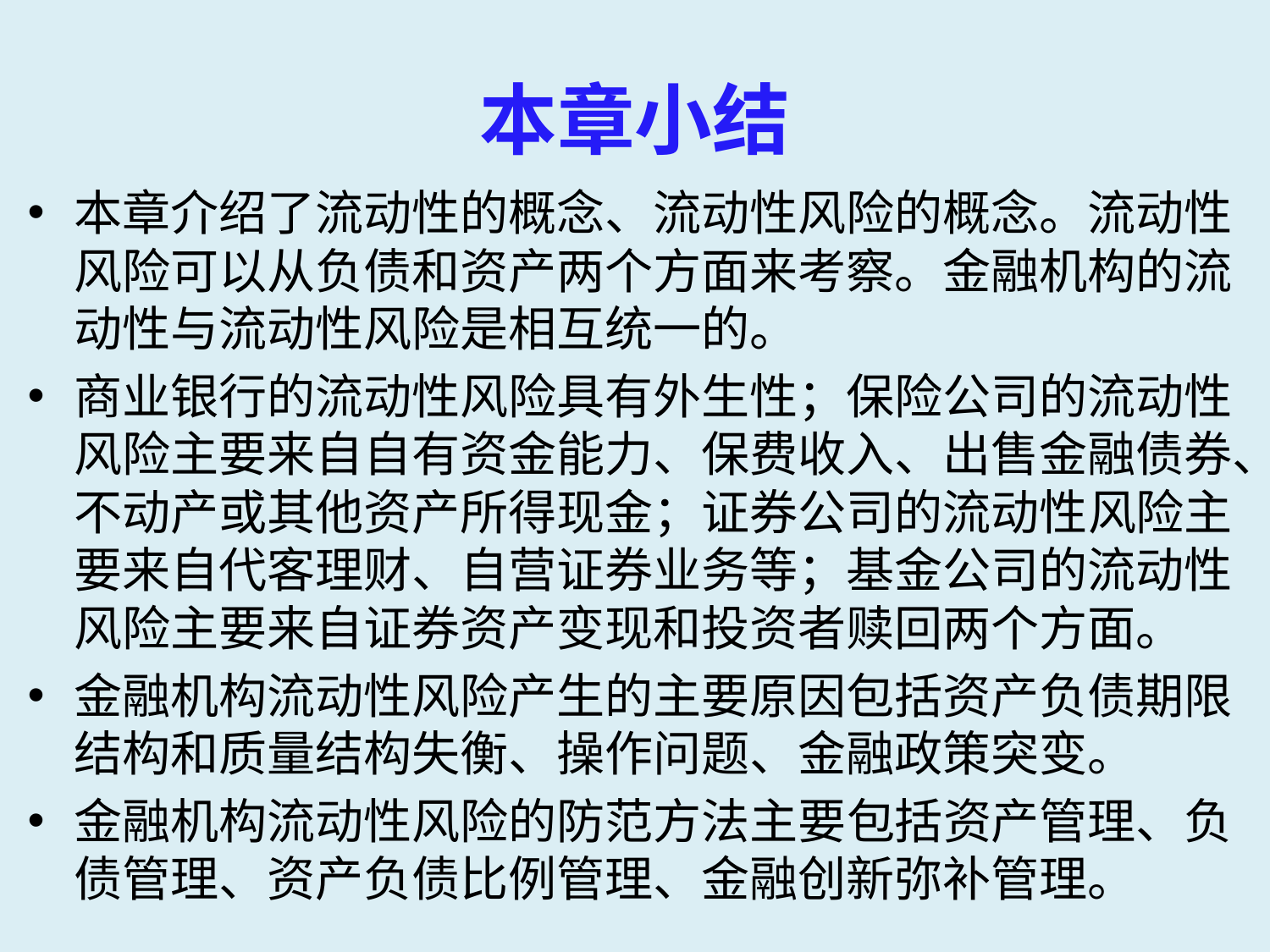

# 本章小结
本章介绍了流动性的概念、流动性风险的概念。流动性风险可以从负债和资产两个方面来考察。金融机构的流动性与流动性风险是相互统一的。
商业银行的流动性风险具有外生性；保险公司的流动性风险主要来自自有资金能力、保费收入、出售金融债券、不动产或其他资产所得现金；证券公司的流动性风险主要来自代客理财、自营证券业务等；基金公司的流动性风险主要来自证券资产变现和投资者赎回两个方面。
金融机构流动性风险产生的主要原因包括资产负债期限结构和质量结构失衡、操作问题、金融政策突变。
金融机构流动性风险的防范方法主要包括资产管理、负债管理、资产负债比例管理、金融创新弥补管理。